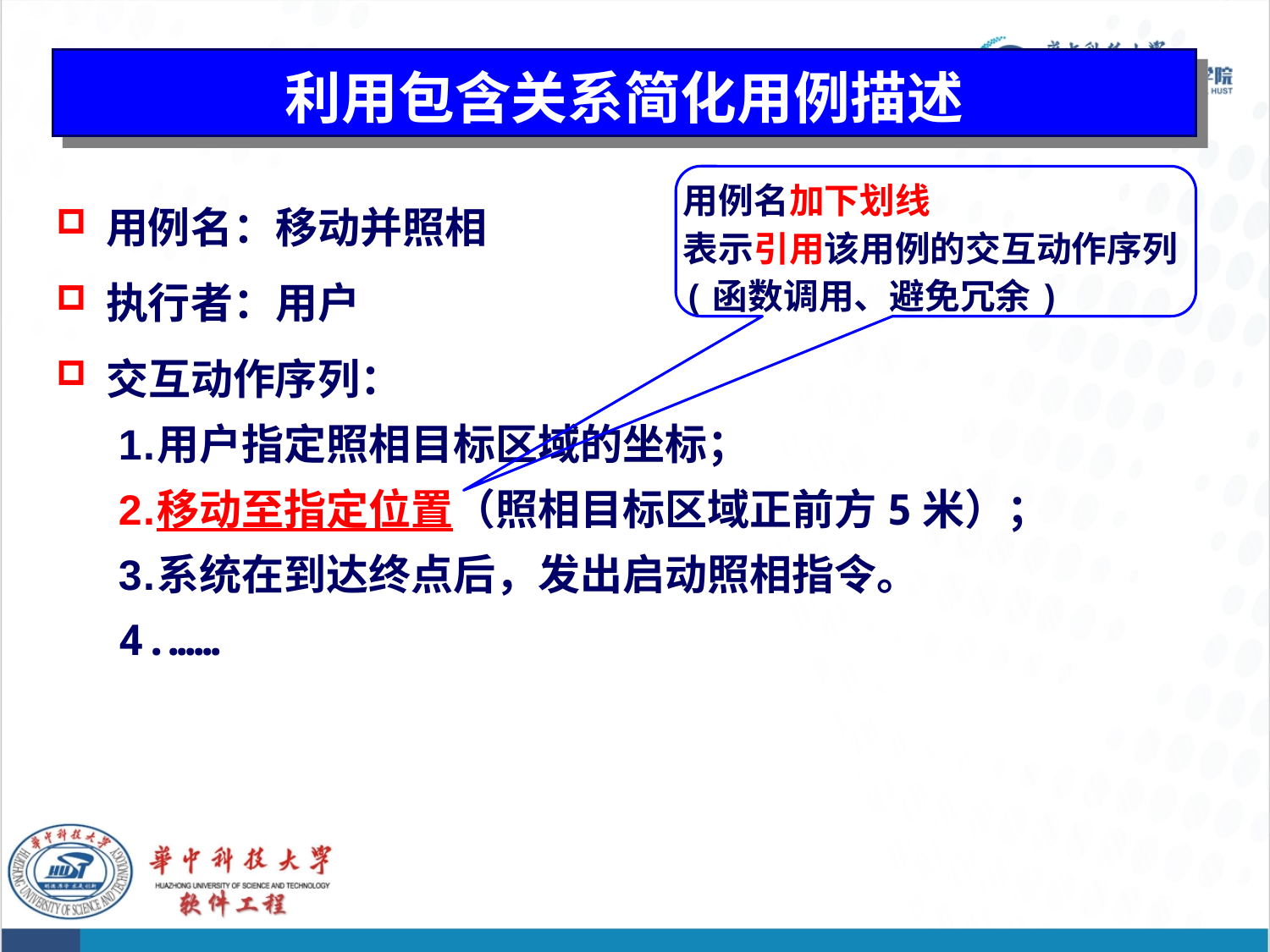

# 利用包含关系简化用例描述
用例名加下划线
表示引用该用例的交互动作序列
(函数调用、避免冗余)
用例名：移动并照相
执行者：用户
交互动作序列：
用户指定照相目标区域的坐标；
移动至指定位置（照相目标区域正前方5米）；
系统在到达终点后，发出启动照相指令。
……